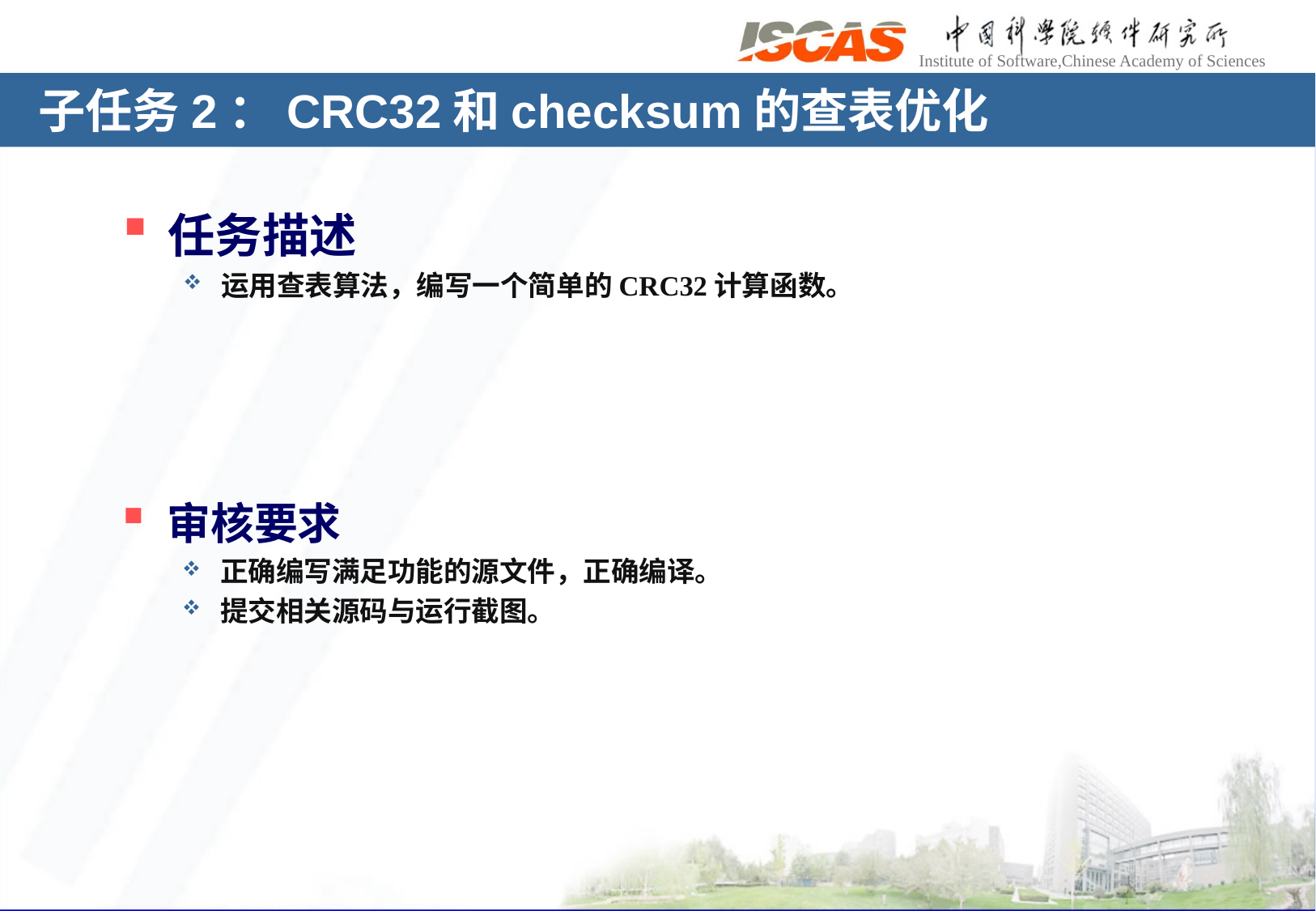

# 子任务2：CRC32和checksum的查表优化
任务描述
运用查表算法，编写一个简单的CRC32计算函数。
审核要求
正确编写满足功能的源文件，正确编译。
提交相关源码与运行截图。